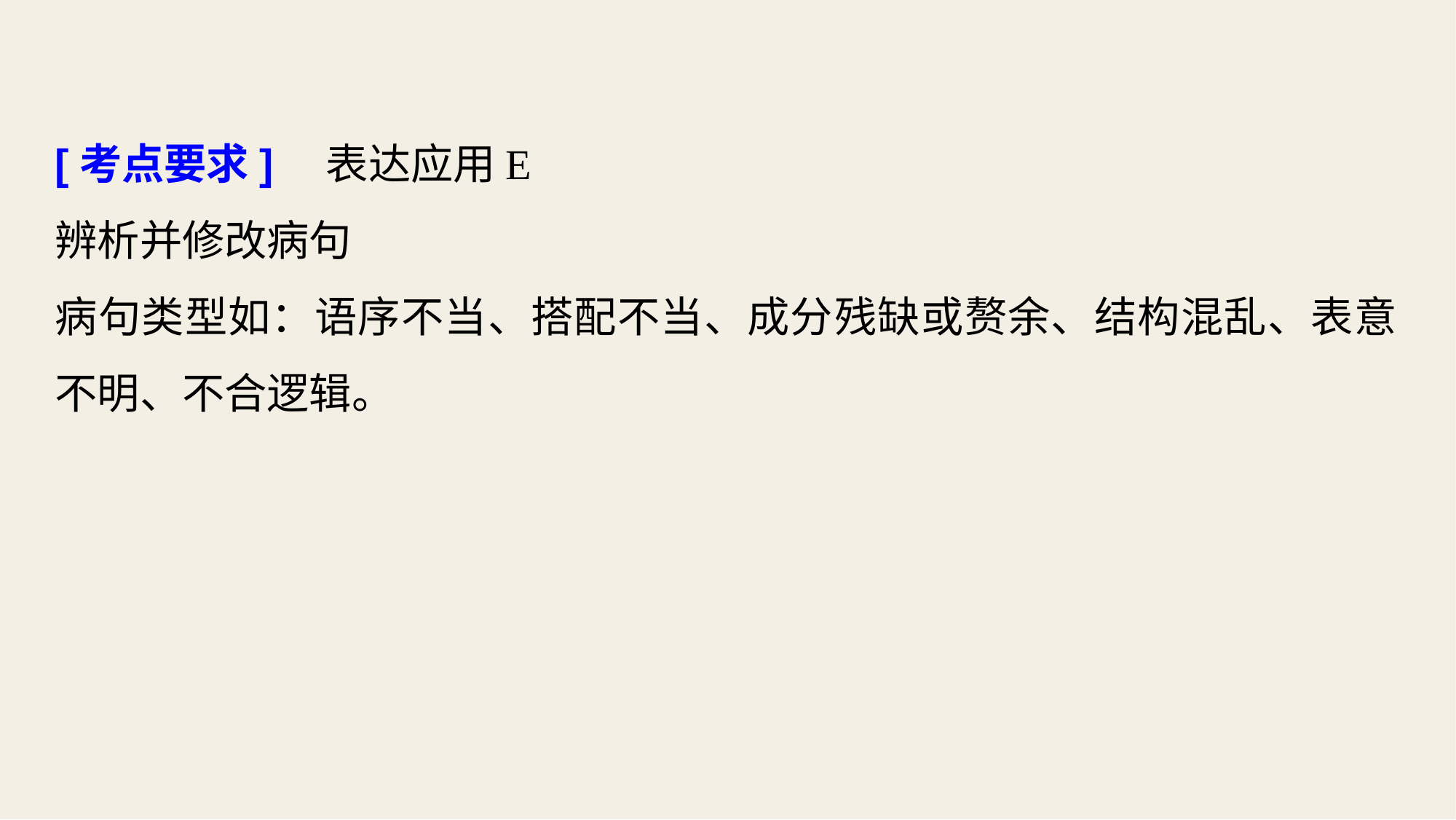

[考点要求]　表达应用E
辨析并修改病句
病句类型如：语序不当、搭配不当、成分残缺或赘余、结构混乱、表意不明、不合逻辑。